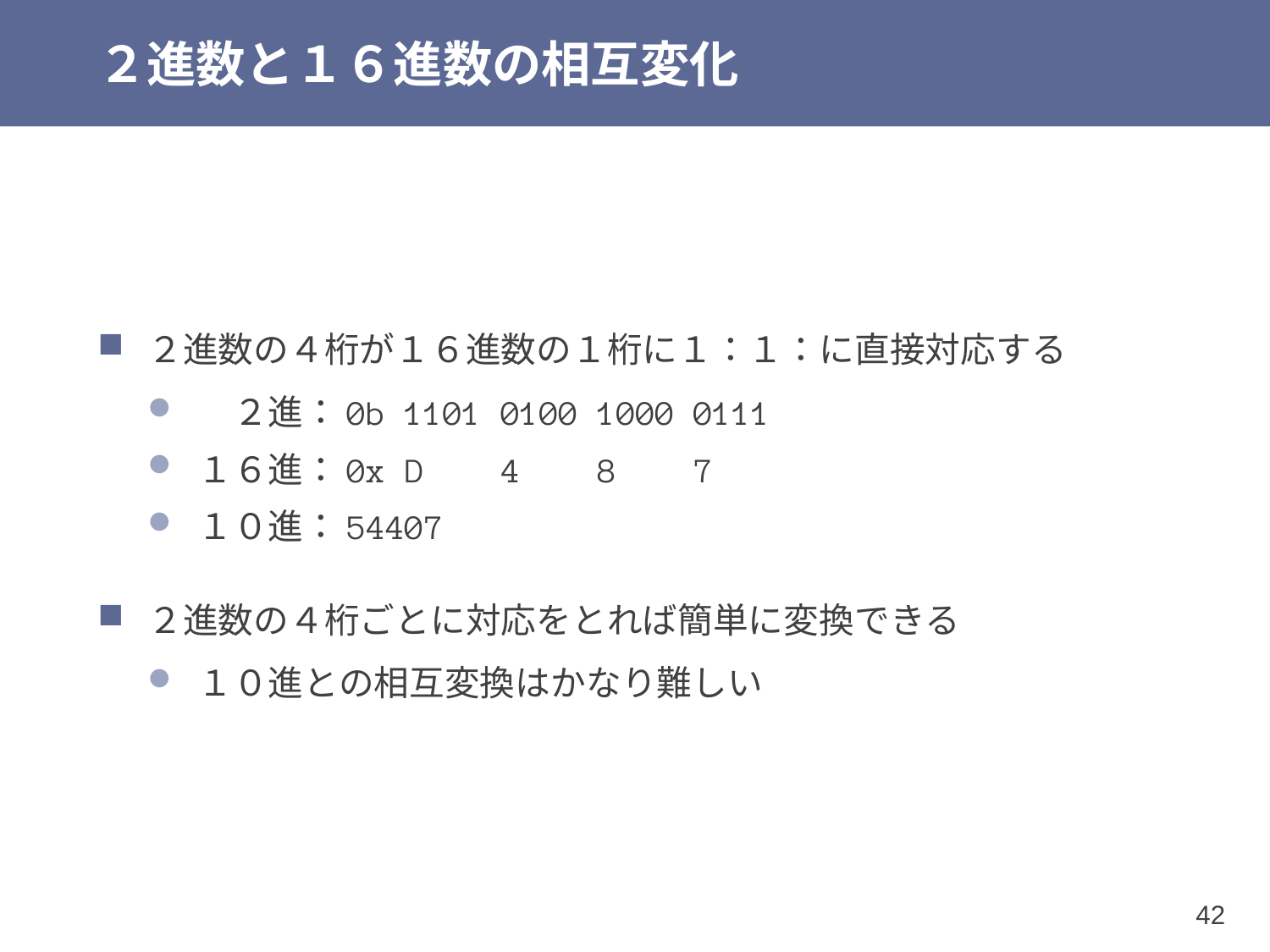

# ２進数と１６進数の相互変化
２進数の４桁が１６進数の１桁に１：１：に直接対応する
　２進：0b 1101 0100 1000 0111
１６進：0x D    4    8    7
１０進：54407
２進数の４桁ごとに対応をとれば簡単に変換できる
１０進との相互変換はかなり難しい